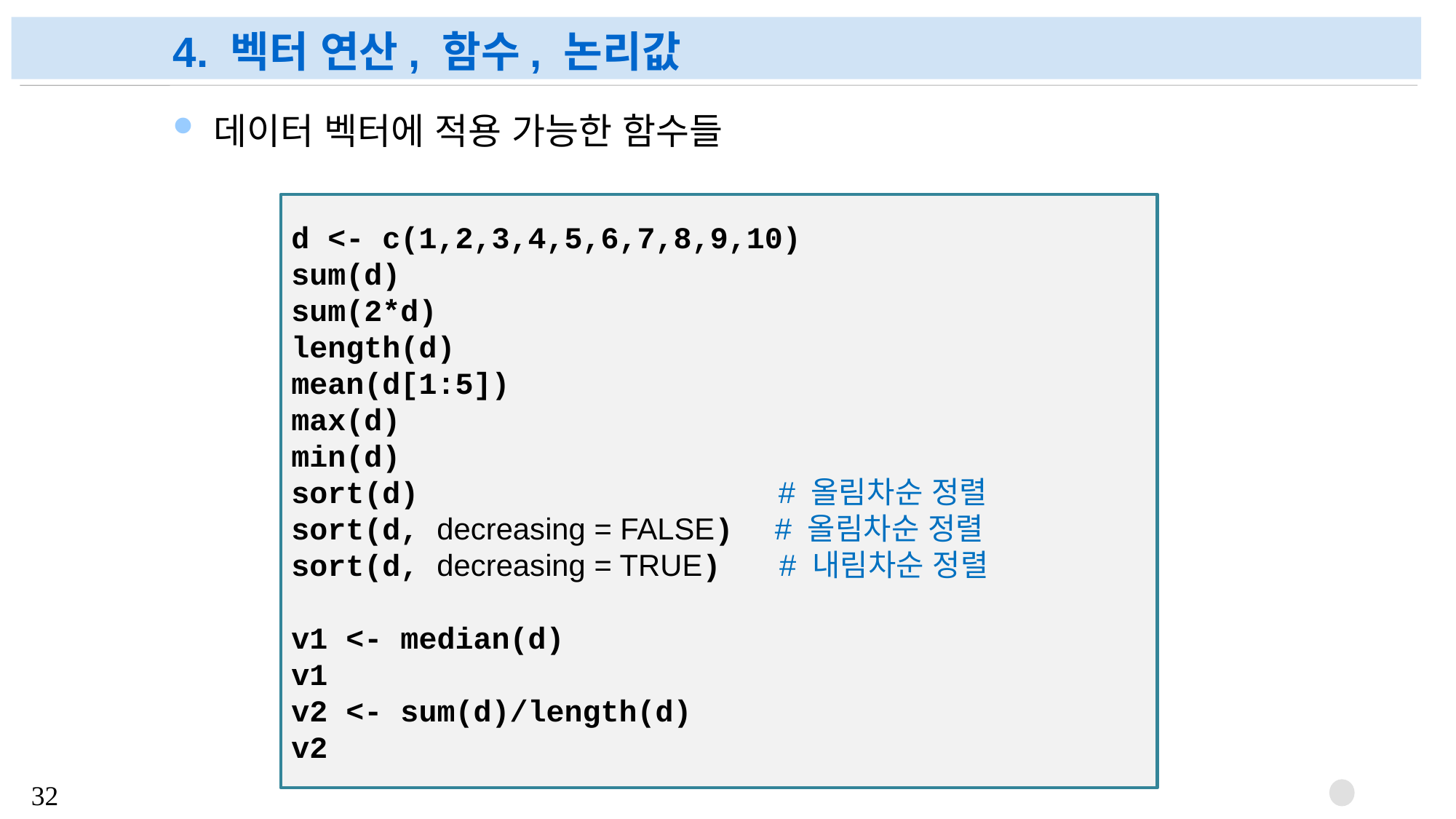

# 4. 벡터 연산, 함수, 논리값
데이터 벡터에 적용 가능한 함수들

d <- c(1,2,3,4,5,6,7,8,9,10)
sum(d)
sum(2*d)
length(d)
mean(d[1:5])
max(d)
min(d)
sort(d)                                           # 올림차순 정렬
sort(d, decreasing = FALSE)     # 올림차순 정렬
sort(d, decreasing = TRUE)       # 내림차순 정렬

v1 <- median(d)
v1
v2 <- sum(d)/length(d)
v2